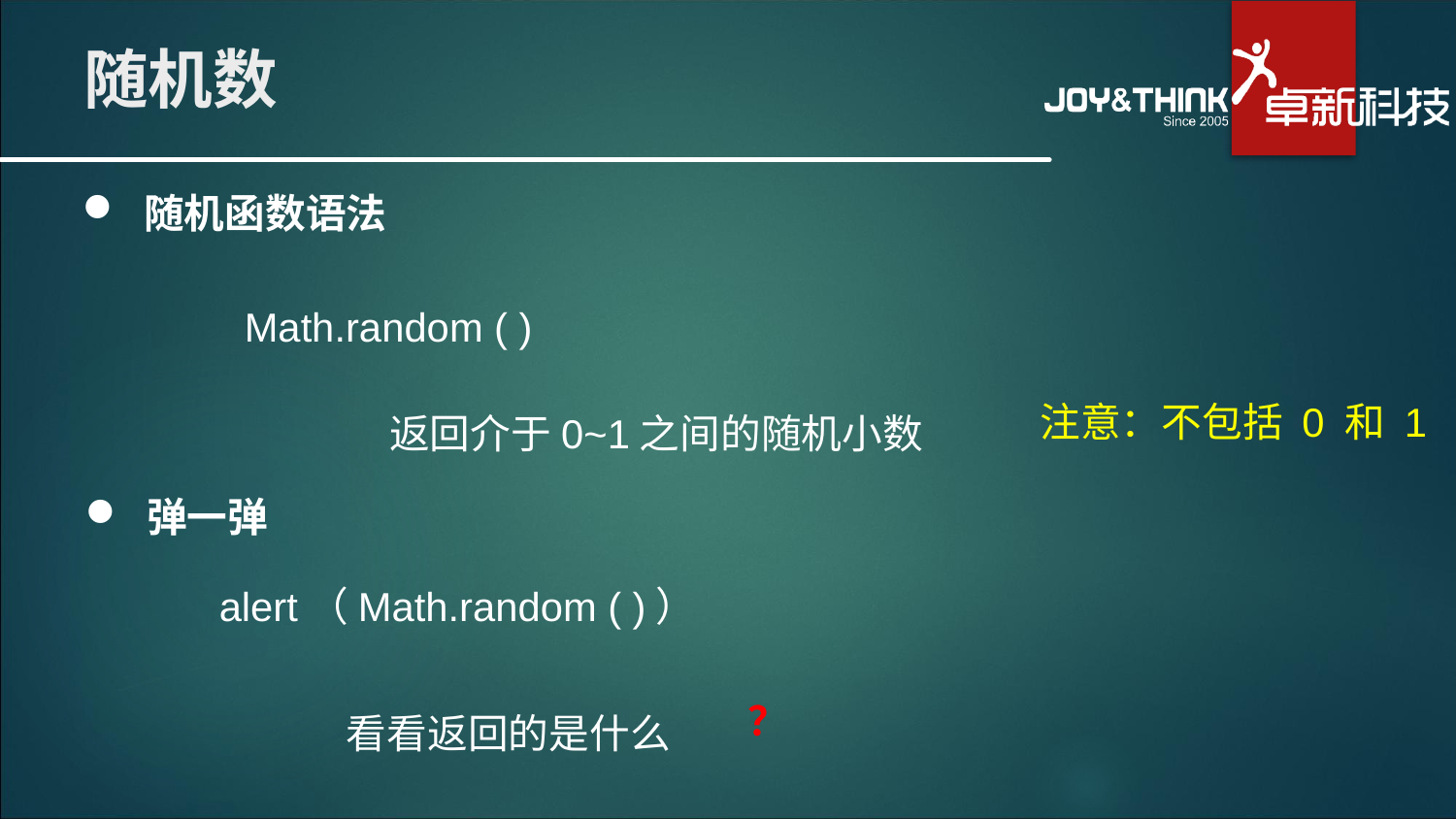

# 随机数
 随机函数语法
        Math.random ( )
                         返回介于0~1之间的随机小数
     注意：不包括 0 和 1
 弹一弹
            alert（Math.random ( )）
                            看看返回的是什么
？